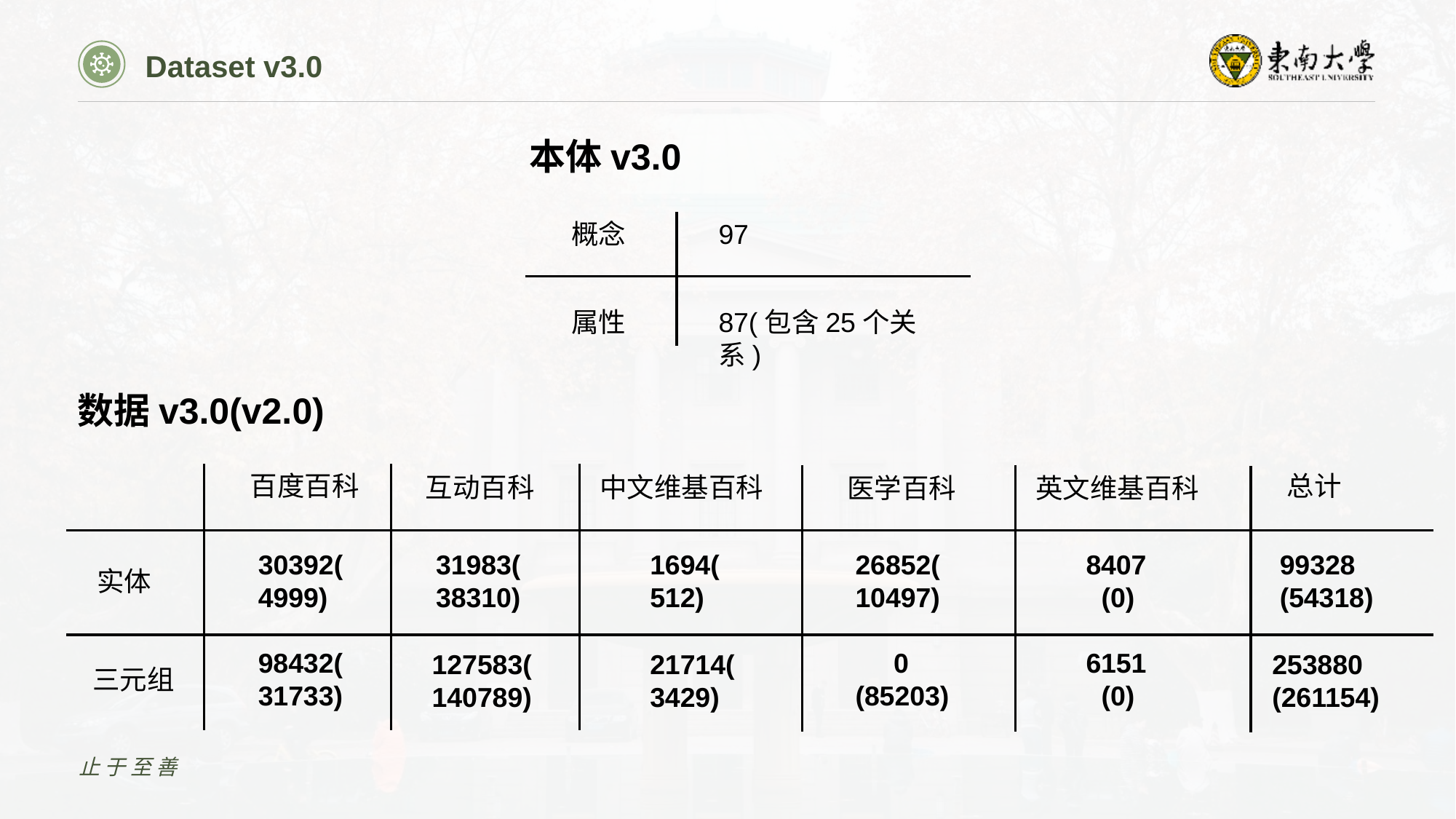

Dataset v3.0
本体v3.0
概念
97
属性
87(包含25个关系)
数据v3.0(v2.0)
百度百科
总计
互动百科
中文维基百科
医学百科
英文维基百科
30392(4999)
31983(38310)
1694(512)
26852(10497)
8407
  (0)
99328
(54318)
实体
98432(31733)
     0
(85203)
6151
  (0)
127583(140789)
21714(3429)
253880
(261154)
三元组
止于至善
21